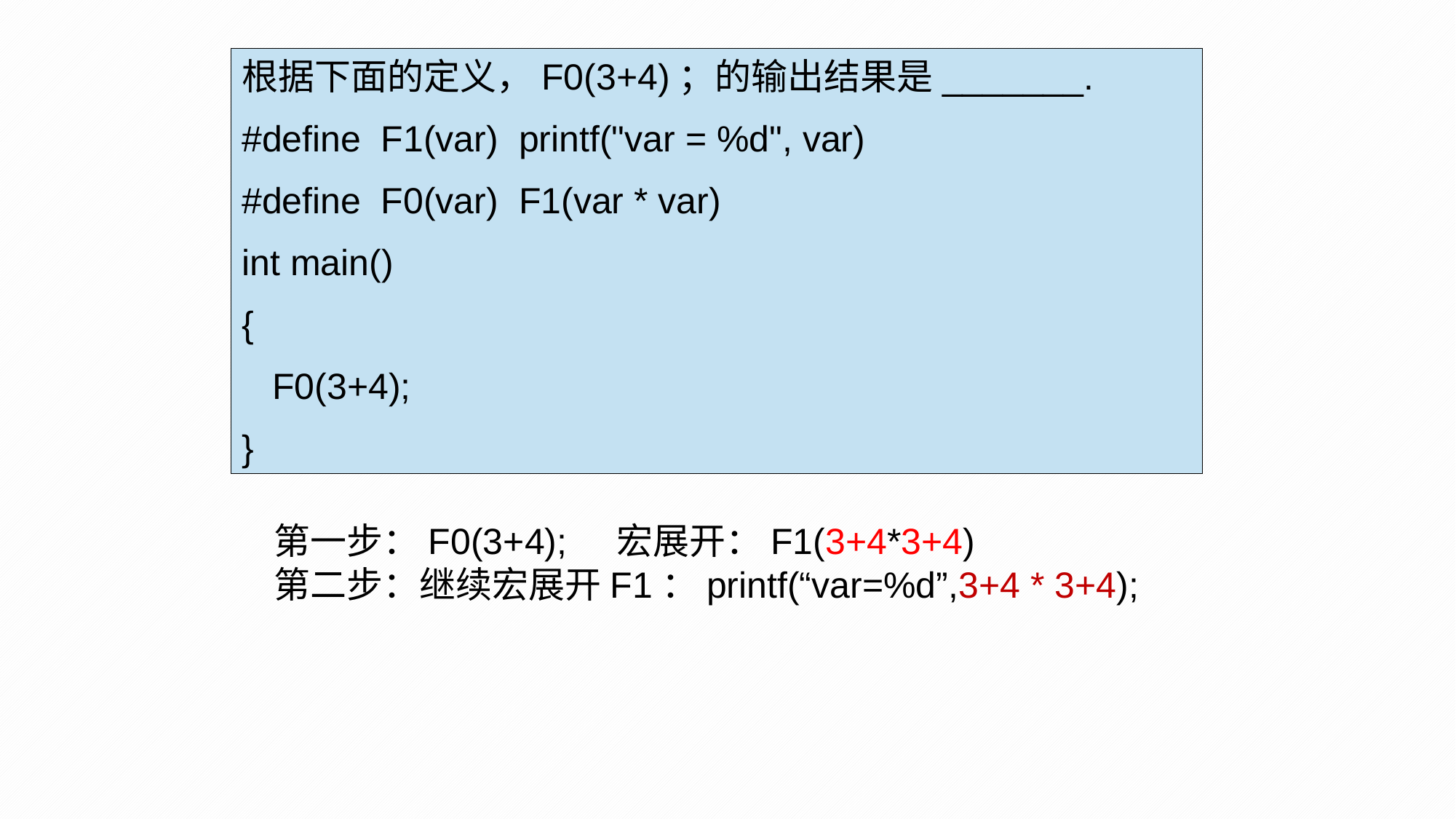

根据下面的定义，F0(3+4)；的输出结果是_______.
#define  F1(var)  printf("var = %d", var)
#define  F0(var)  F1(var * var)
int main()
{
   F0(3+4);
}
第一步：F0(3+4);    宏展开：F1(3+4*3+4)
第二步：继续宏展开F1：printf(“var=%d”,3+4 * 3+4);